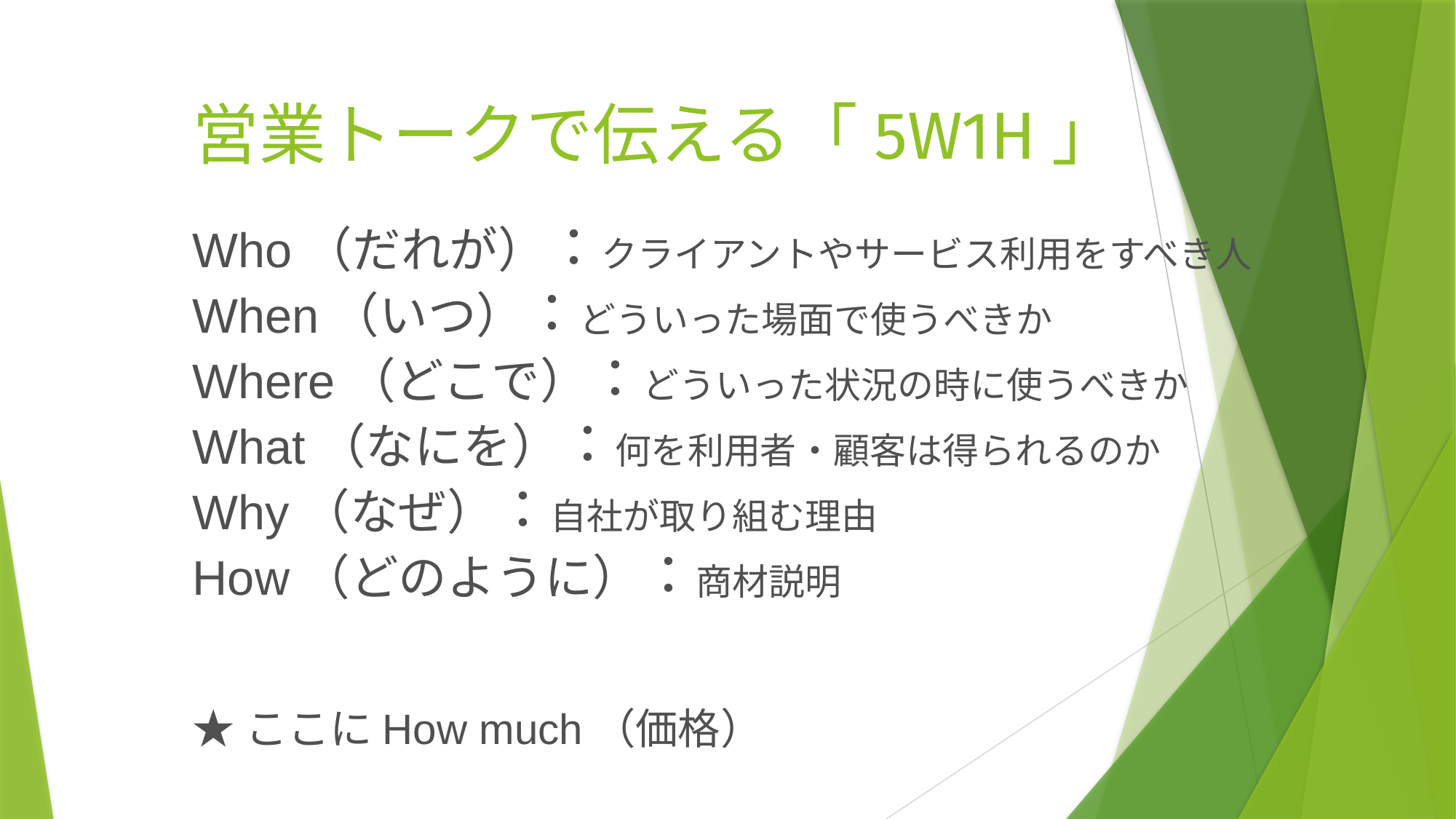

# 営業トークで伝える「5W1H」
Who（だれが）：クライアントやサービス利用をすべき人When（いつ）：どういった場面で使うべきか
Where（どこで）：どういった状況の時に使うべきか
What（なにを）：何を利用者・顧客は得られるのか
Why（なぜ）：自社が取り組む理由
How（どのように）：商材説明

★ここにHow much（価格）